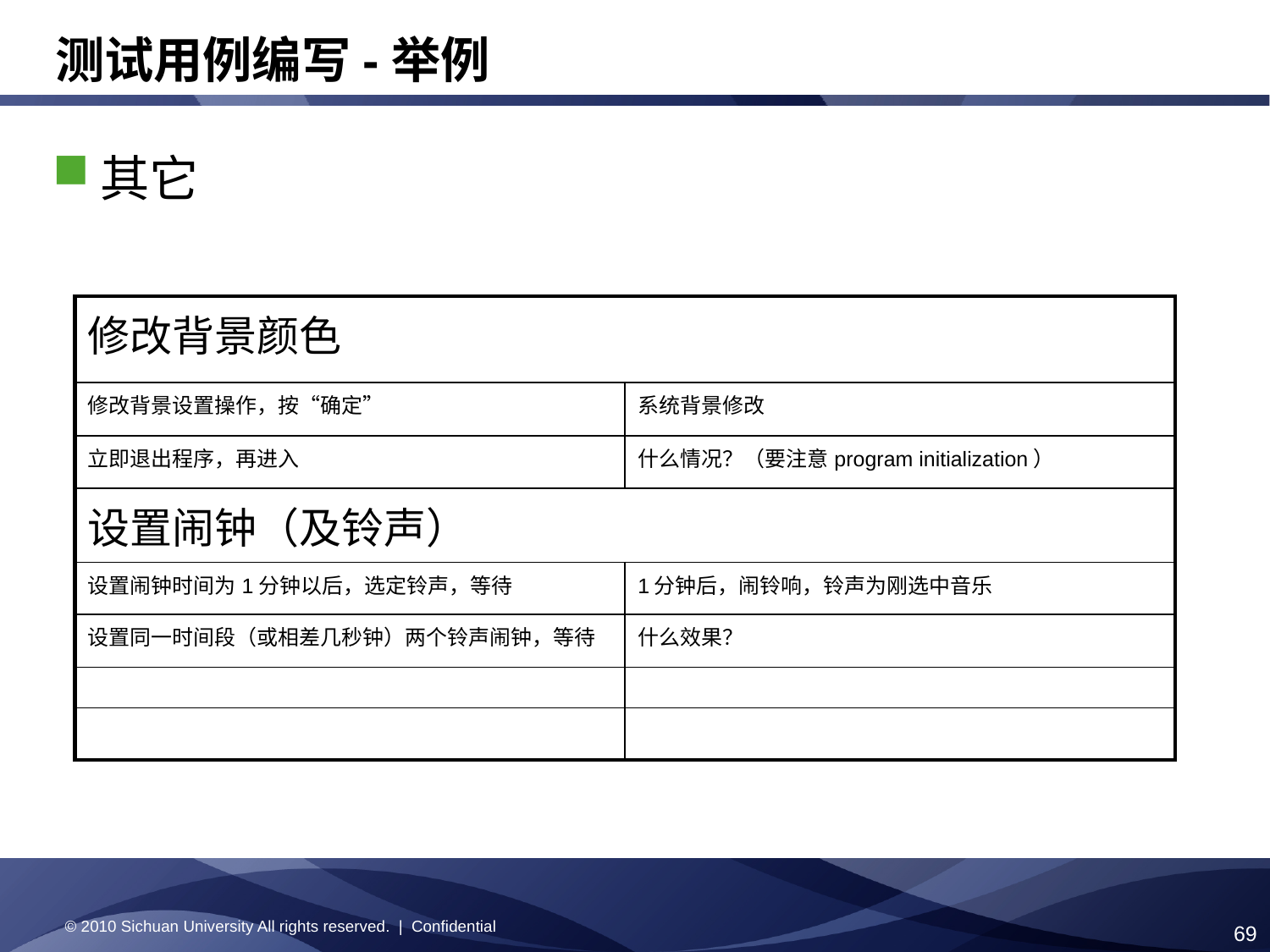

# 测试用例编写-举例
其它

| 修改背景颜色 |  |
| --- | --- |
| 修改背景设置操作，按“确定” | 系统背景修改 |
| 立即退出程序，再进入 | 什么情况？（要注意program initialization） |
| 设置闹钟（及铃声） |  |
| 设置闹钟时间为1分钟以后，选定铃声，等待 | 1分钟后，闹铃响，铃声为刚选中音乐 |
| 设置同一时间段（或相差几秒钟）两个铃声闹钟，等待 | 什么效果？ |
|  |  |
|  |  |
© 2010 Sichuan University All rights reserved.  |  Confidential
69